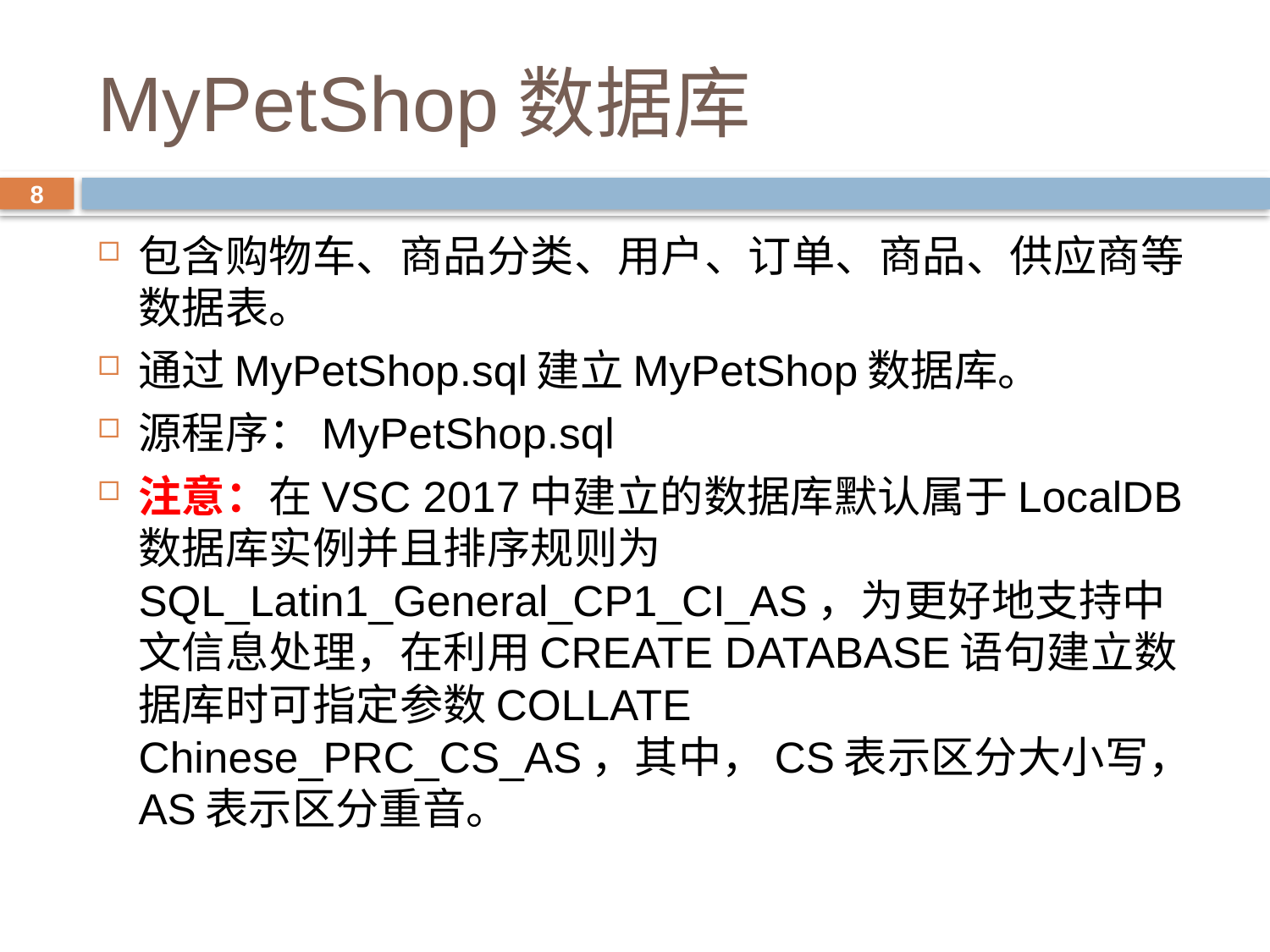

# MyPetShop数据库
8
包含购物车、商品分类、用户、订单、商品、供应商等数据表。
通过MyPetShop.sql建立MyPetShop数据库。
源程序：MyPetShop.sql
注意：在VSC 2017中建立的数据库默认属于LocalDB数据库实例并且排序规则为SQL_Latin1_General_CP1_CI_AS，为更好地支持中文信息处理，在利用CREATE DATABASE语句建立数据库时可指定参数COLLATE　Chinese_PRC_CS_AS，其中，CS表示区分大小写，AS表示区分重音。